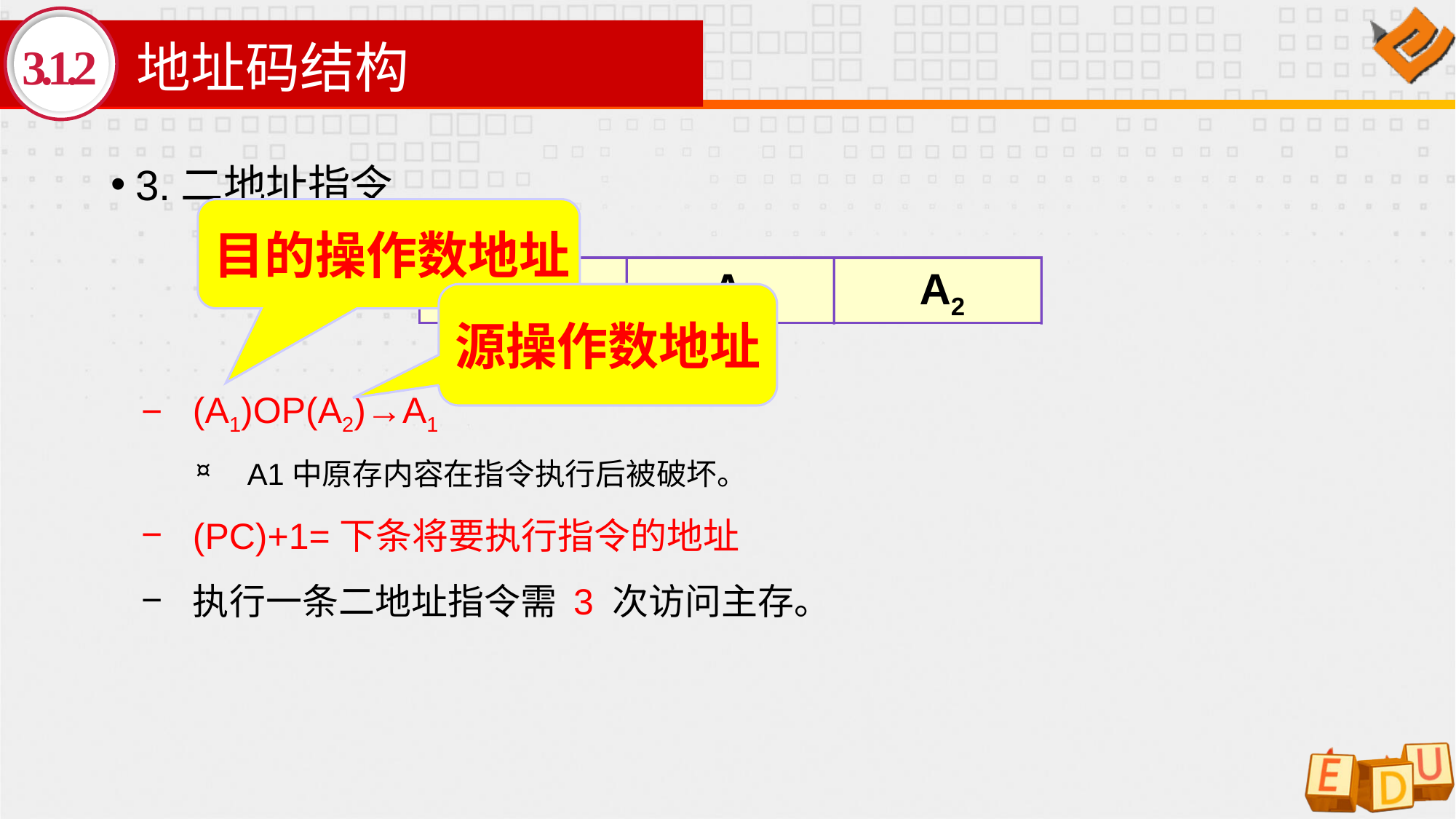

# 地址码结构
3.1.2
3.二地址指令

(A1)OP(A2)→A1
A1中原存内容在指令执行后被破坏。
(PC)+1=下条将要执行指令的地址
执行一条二地址指令需 3 次访问主存。
目的操作数地址

OP
A1
A2
源操作数地址